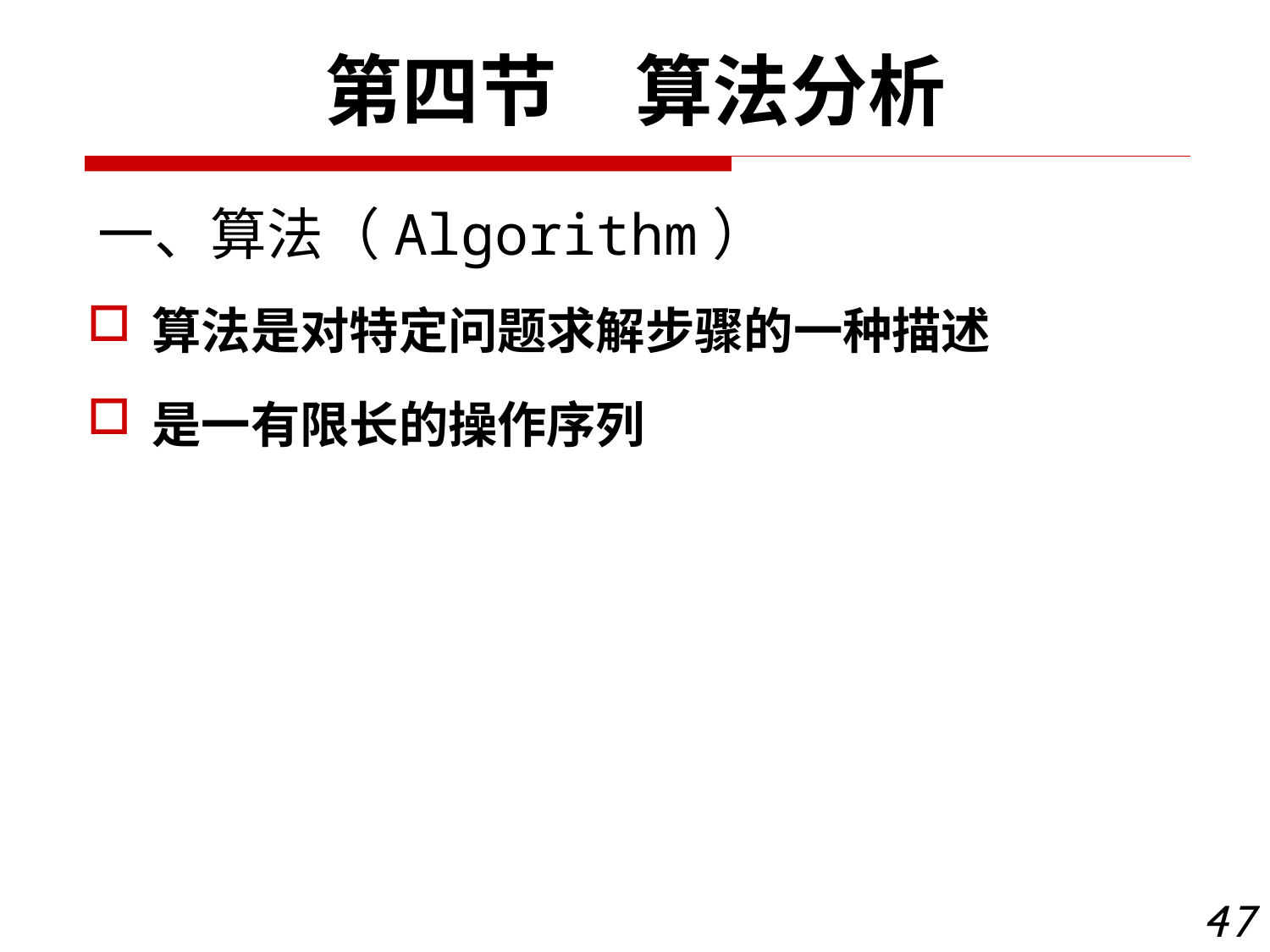

第四节　算法分析
一、算法（Algorithm）
算法是对特定问题求解步骤的一种描述
是一有限长的操作序列
47